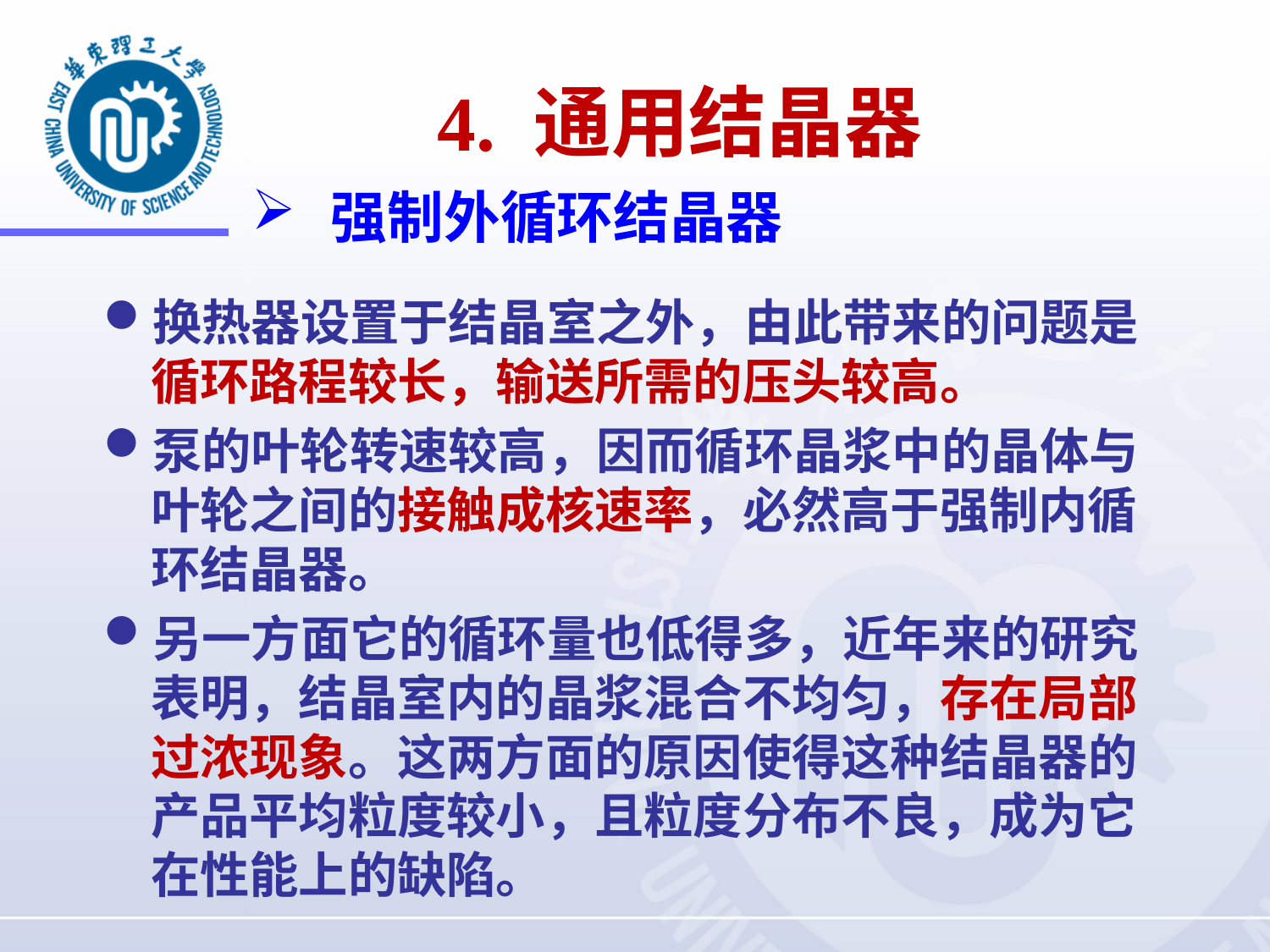

4. 通用结晶器
强制外循环结晶器
换热器设置于结晶室之外，由此带来的问题是循环路程较长，输送所需的压头较高。
泵的叶轮转速较高，因而循环晶浆中的晶体与叶轮之间的接触成核速率，必然高于强制内循环结晶器。
另一方面它的循环量也低得多，近年来的研究表明，结晶室内的晶浆混合不均匀，存在局部过浓现象。这两方面的原因使得这种结晶器的产品平均粒度较小，且粒度分布不良，成为它在性能上的缺陷。